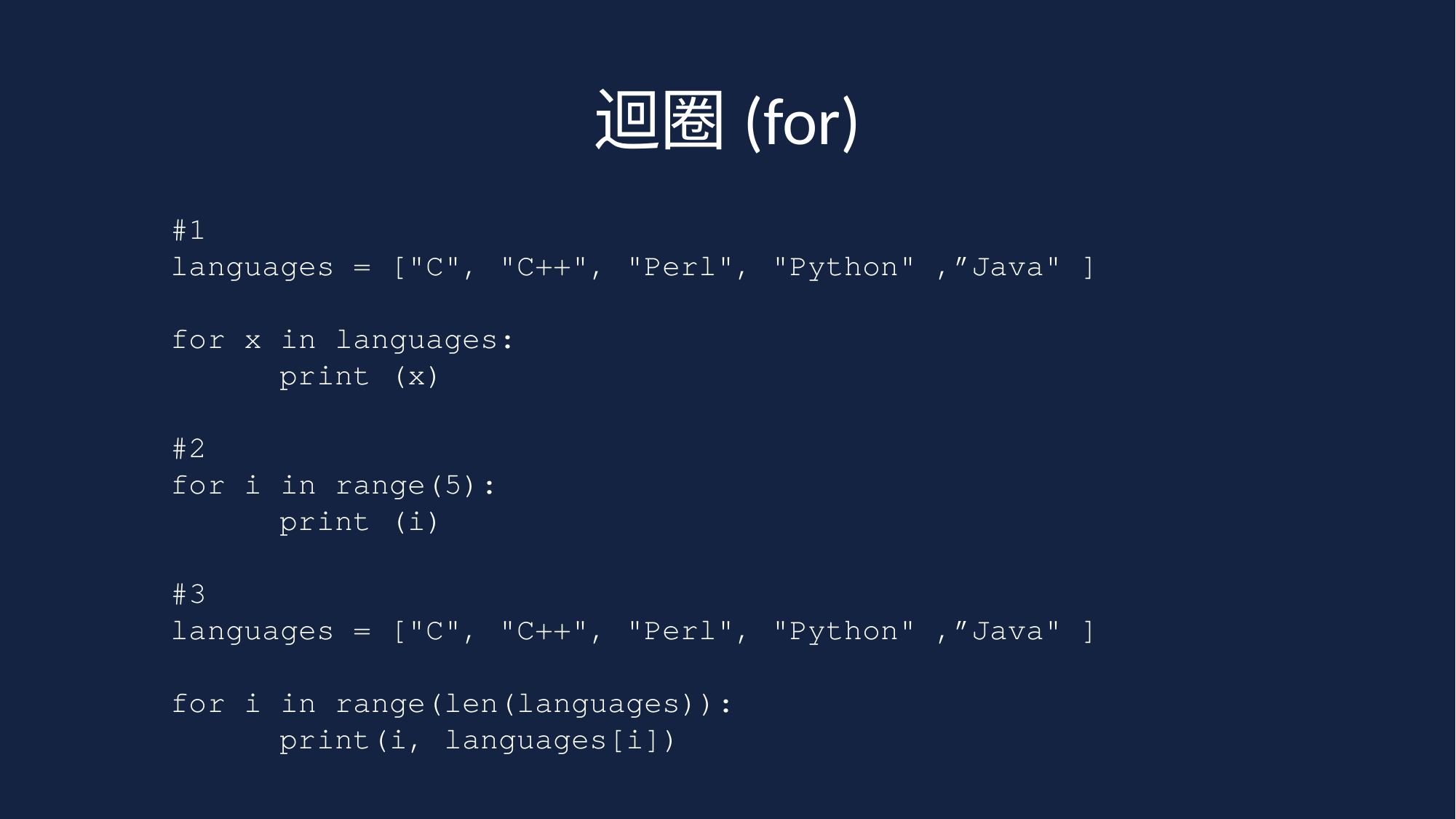

# 迴圈(for)
#1
languages = ["C", "C++", "Perl", "Python" ,”Java" ]

for x in languages:
	print (x)

#2
for i in range(5):
	print (i)

#3
languages = ["C", "C++", "Perl", "Python" ,”Java" ]

for i in range(len(languages)):
	print(i, languages[i])